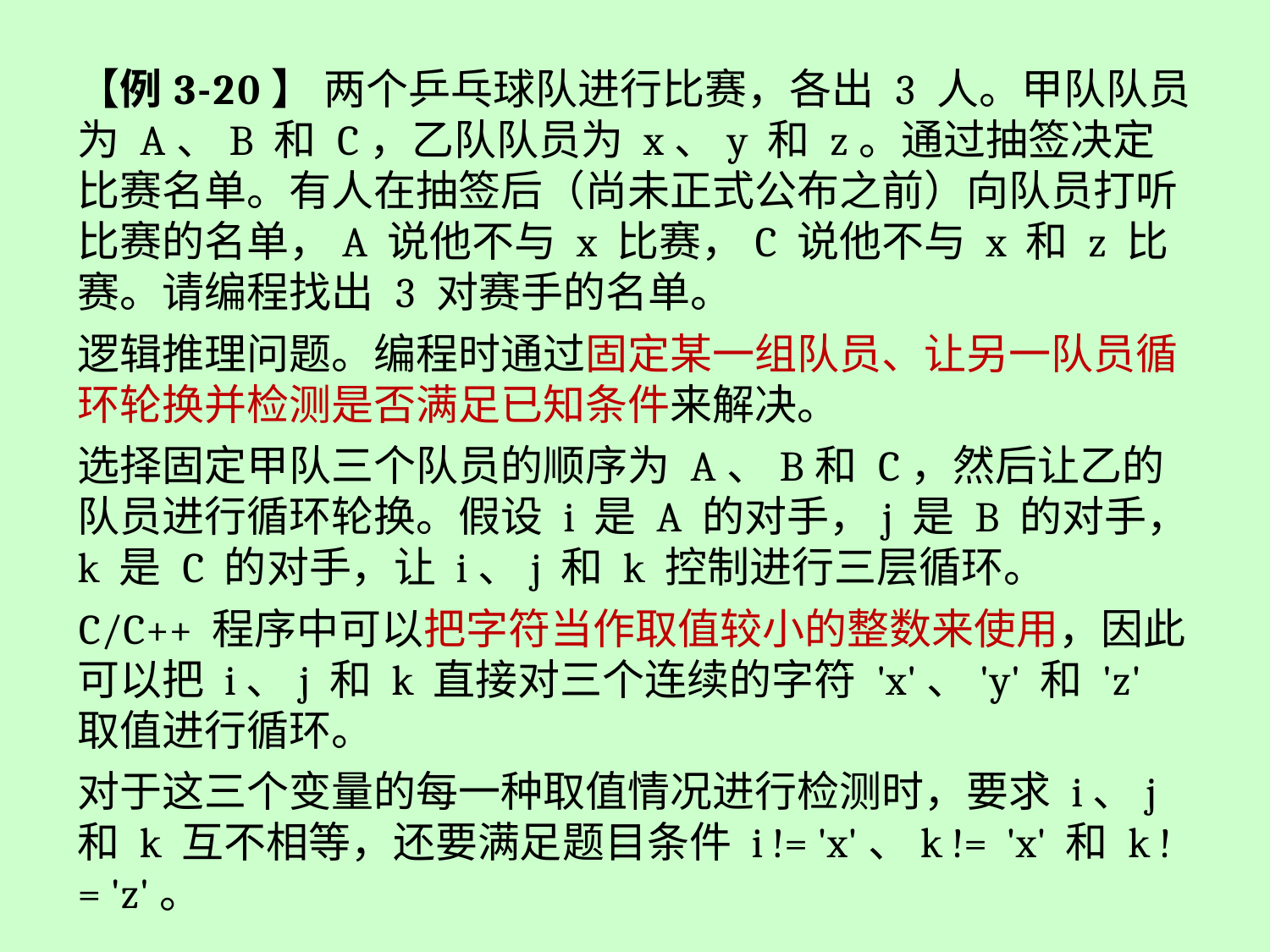

【例3-20】 两个乒乓球队进行比赛，各出 3 人。甲队队员为 A、B 和 C，乙队队员为 x、y 和 z。通过抽签决定比赛名单。有人在抽签后（尚未正式公布之前）向队员打听比赛的名单，A 说他不与 x 比赛，C 说他不与 x 和 z 比赛。请编程找出 3 对赛手的名单。
逻辑推理问题。编程时通过固定某一组队员、让另一队员循环轮换并检测是否满足已知条件来解决。
选择固定甲队三个队员的顺序为 A、B和 C，然后让乙的队员进行循环轮换。假设 i 是 A 的对手，j 是 B 的对手，k 是 C 的对手，让 i、j 和 k 控制进行三层循环。
C/C++ 程序中可以把字符当作取值较小的整数来使用，因此可以把 i、j 和 k 直接对三个连续的字符 'x'、'y' 和 'z' 取值进行循环。
对于这三个变量的每一种取值情况进行检测时，要求 i、j 和 k 互不相等，还要满足题目条件 i != 'x'、k !=  'x' 和 k != 'z'。
67